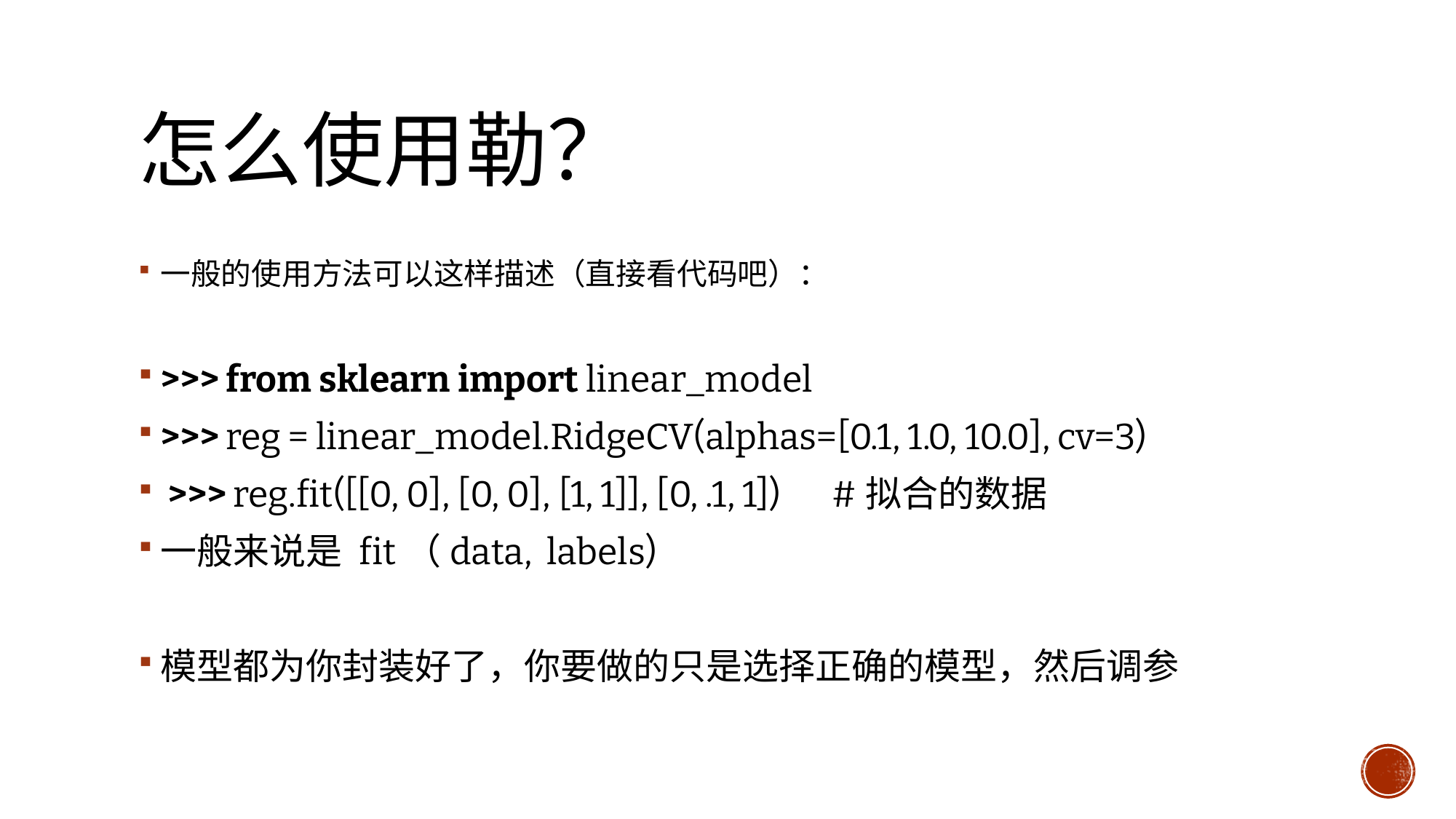

# 怎么使用勒？
一般的使用方法可以这样描述（直接看代码吧）：

>>> from sklearn import linear_model
>>> reg = linear_model.RidgeCV(alphas=[0.1, 1.0, 10.0], cv=3)
 >>> reg.fit([[0, 0], [0, 0], [1, 1]], [0, .1, 1])       #拟合的数据
一般来说是 fit（data,  labels)

模型都为你封装好了，你要做的只是选择正确的模型，然后调参